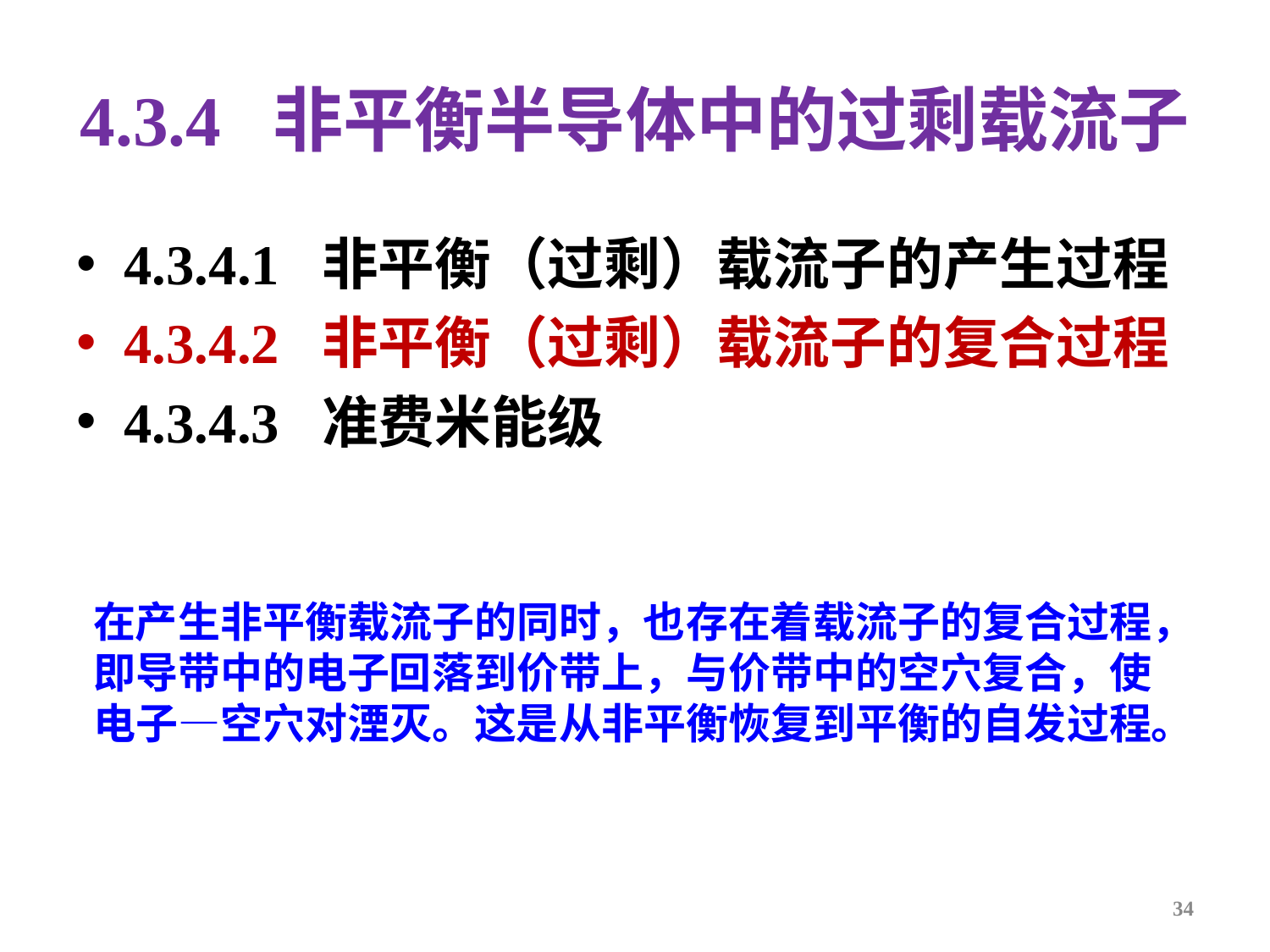

# 4.3.4  非平衡半导体中的过剩载流子
4.3.4.1  非平衡（过剩）载流子的产生过程
4.3.4.2  非平衡（过剩）载流子的复合过程
4.3.4.3  准费米能级

在产生非平衡载流子的同时，也存在着载流子的复合过程，即导带中的电子回落到价带上，与价带中的空穴复合，使电子—空穴对湮灭。这是从非平衡恢复到平衡的自发过程。
34